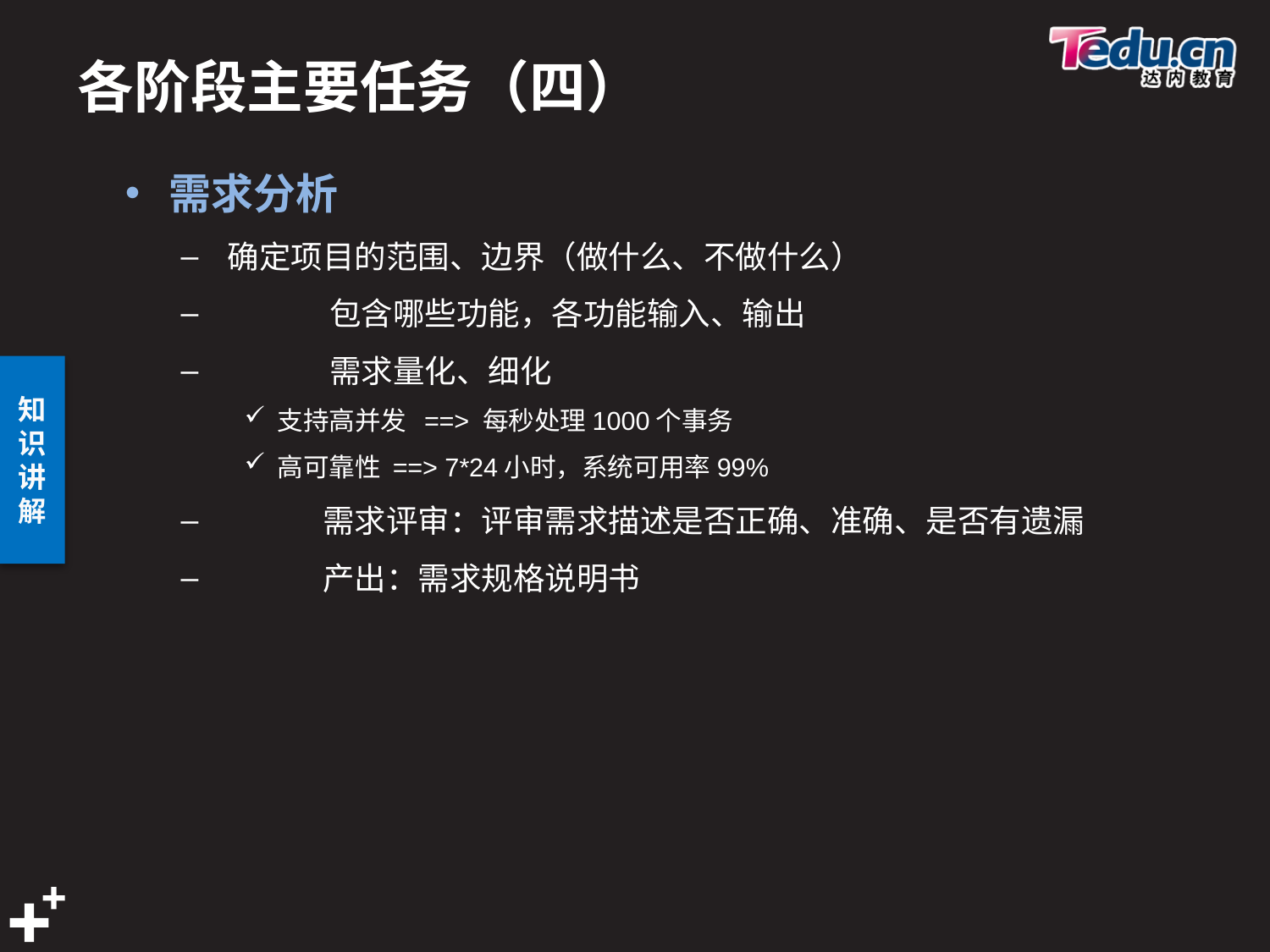

# 各阶段主要任务（四）
  需求分析
   确定项目的范围、边界（做什么、不做什么）
	  包含哪些功能，各功能输入、输出
	  需求量化、细化
 支持高并发  ==> 每秒处理1000个事务
 高可靠性 ==> 7*24小时，系统可用率99%
	 需求评审：评审需求描述是否正确、准确、是否有遗漏
	 产出：需求规格说明书